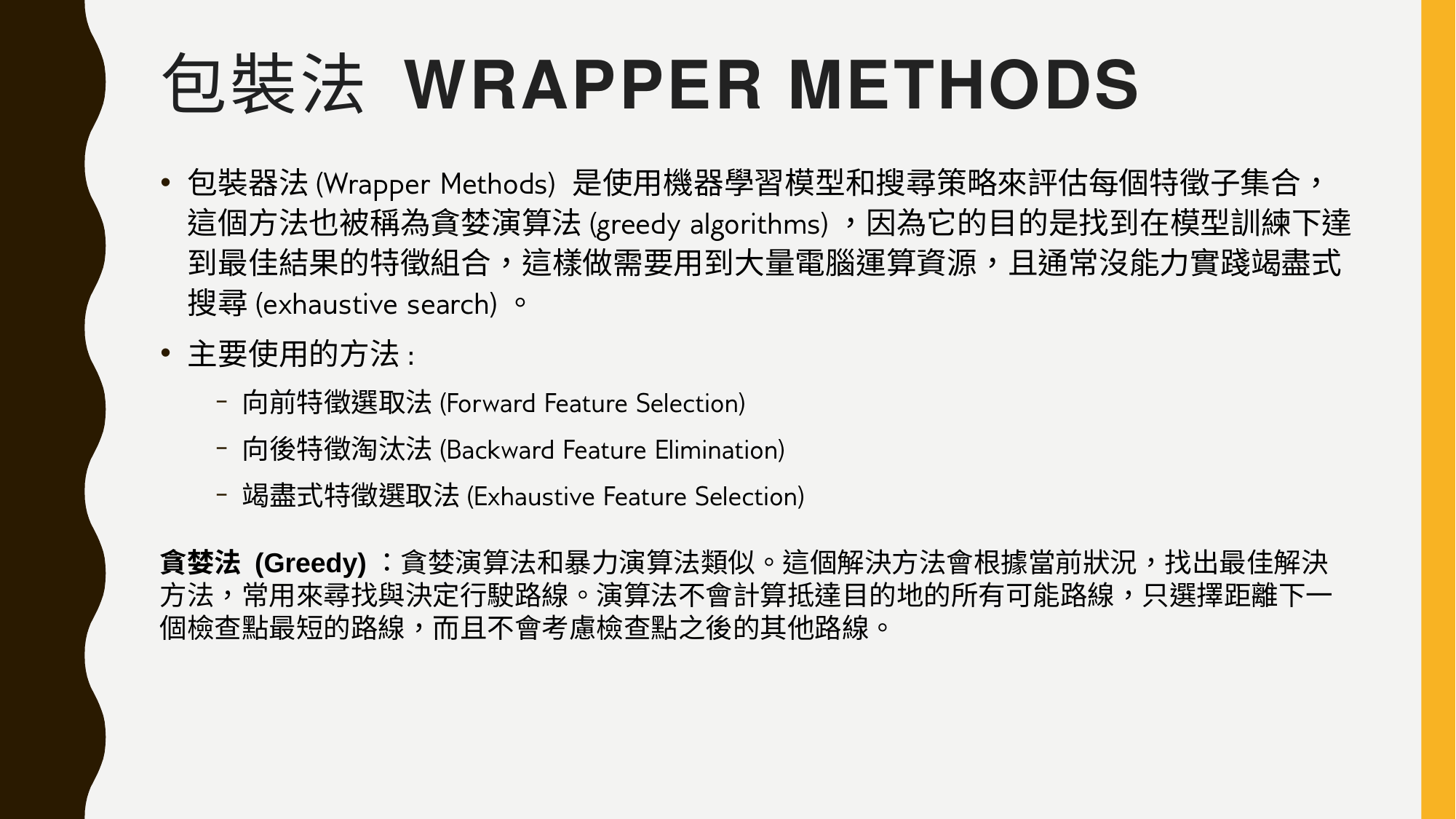

# 包裝法 Wrapper Methods
包裝器法(Wrapper Methods) 是使用機器學習模型和搜尋策略來評估每個特徵子集合，這個方法也被稱為貪婪演算法(greedy algorithms)，因為它的目的是找到在模型訓練下達到最佳結果的特徵組合，這樣做需要用到大量電腦運算資源，且通常沒能力實踐竭盡式搜尋(exhaustive search)。
主要使用的方法:
向前特徵選取法(Forward Feature Selection)
向後特徵淘汰法(Backward Feature Elimination)
竭盡式特徵選取法(Exhaustive Feature Selection)
貪婪法 (Greedy)：貪婪演算法和暴力演算法類似。這個解決方法會根據當前狀況，找出最佳解決方法，常用來尋找與決定行駛路線。演算法不會計算抵達目的地的所有可能路線，只選擇距離下一個檢查點最短的路線，而且不會考慮檢查點之後的其他路線。